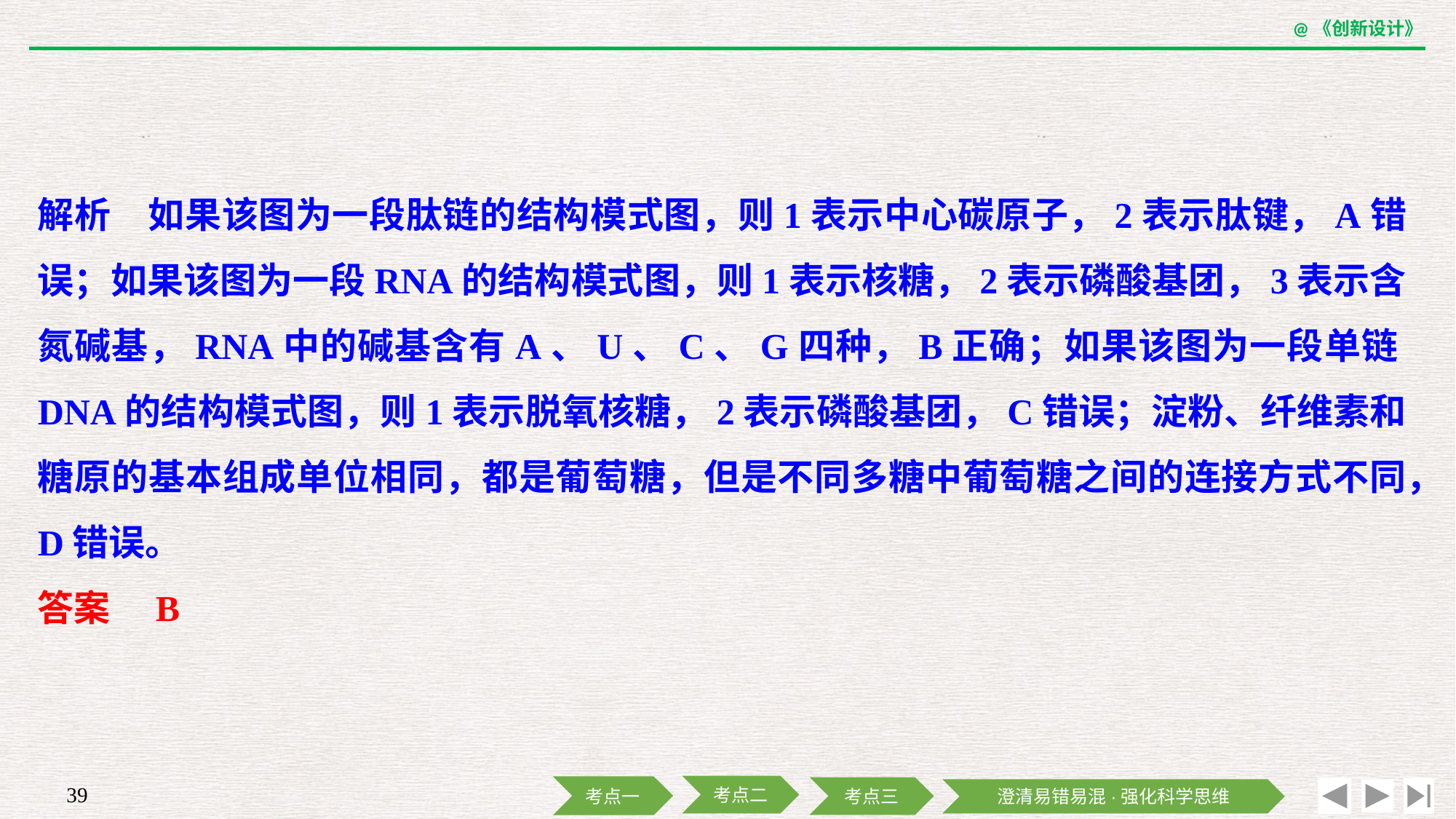

解析　如果该图为一段肽链的结构模式图，则1表示中心碳原子，2表示肽键，A错误；如果该图为一段RNA的结构模式图，则1表示核糖，2表示磷酸基团，3表示含氮碱基，RNA中的碱基含有A、U、C、G四种，B正确；如果该图为一段单链DNA的结构模式图，则1表示脱氧核糖，2表示磷酸基团，C错误；淀粉、纤维素和糖原的基本组成单位相同，都是葡萄糖，但是不同多糖中葡萄糖之间的连接方式不同，D错误。
答案　B